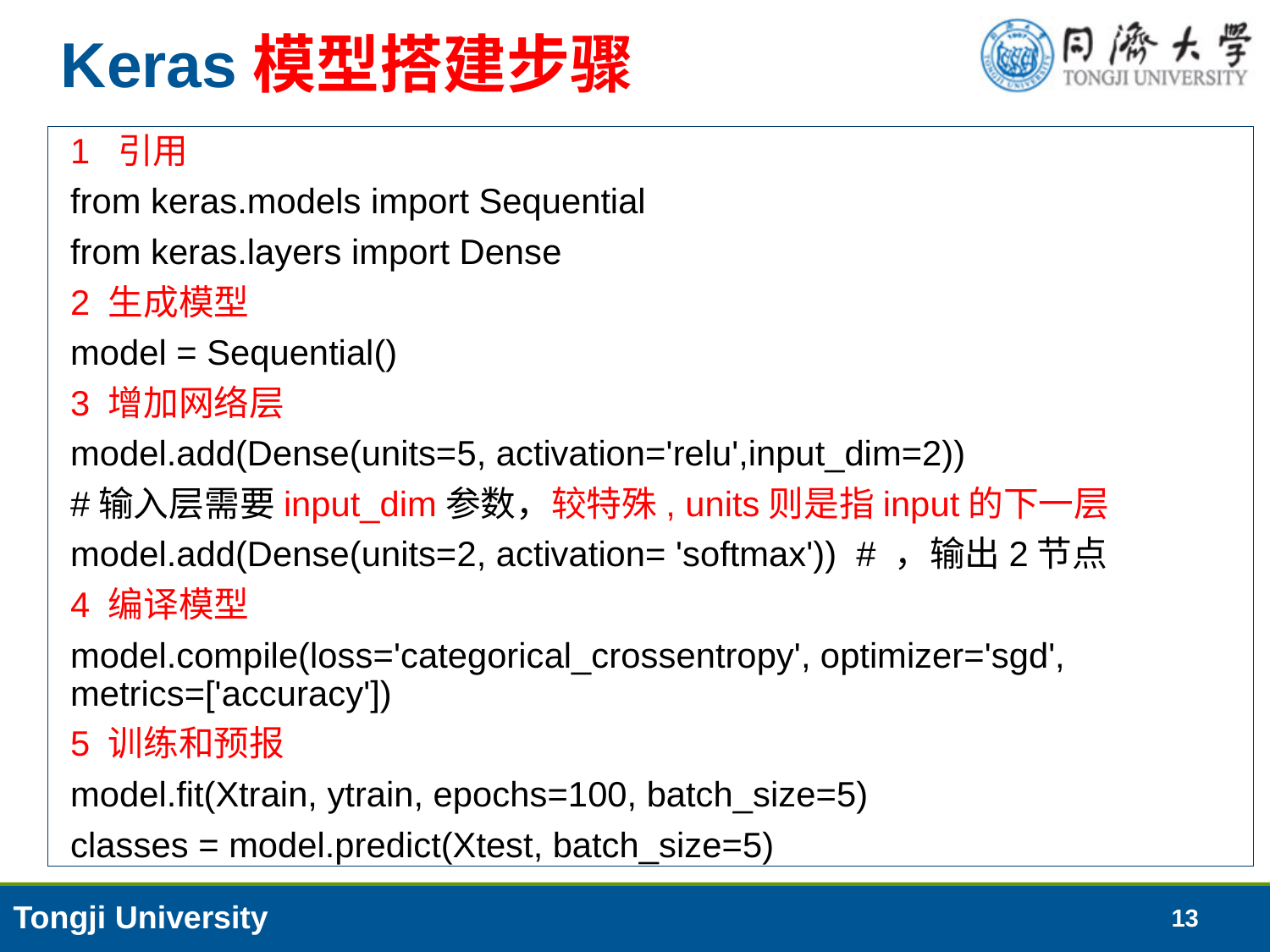

# Keras模型搭建步骤
1  引用
from keras.models import Sequential
from keras.layers import Dense
2 生成模型
model = Sequential()
3 增加网络层
model.add(Dense(units=5, activation='relu',input_dim=2))
#输入层需要input_dim参数，较特殊, units则是指input的下一层
model.add(Dense(units=2, activation= 'softmax'))  # ，输出2节点
4 编译模型
model.compile(loss='categorical_crossentropy', optimizer='sgd', metrics=['accuracy'])
5 训练和预报
model.fit(Xtrain, ytrain, epochs=100, batch_size=5)
classes = model.predict(Xtest, batch_size=5)